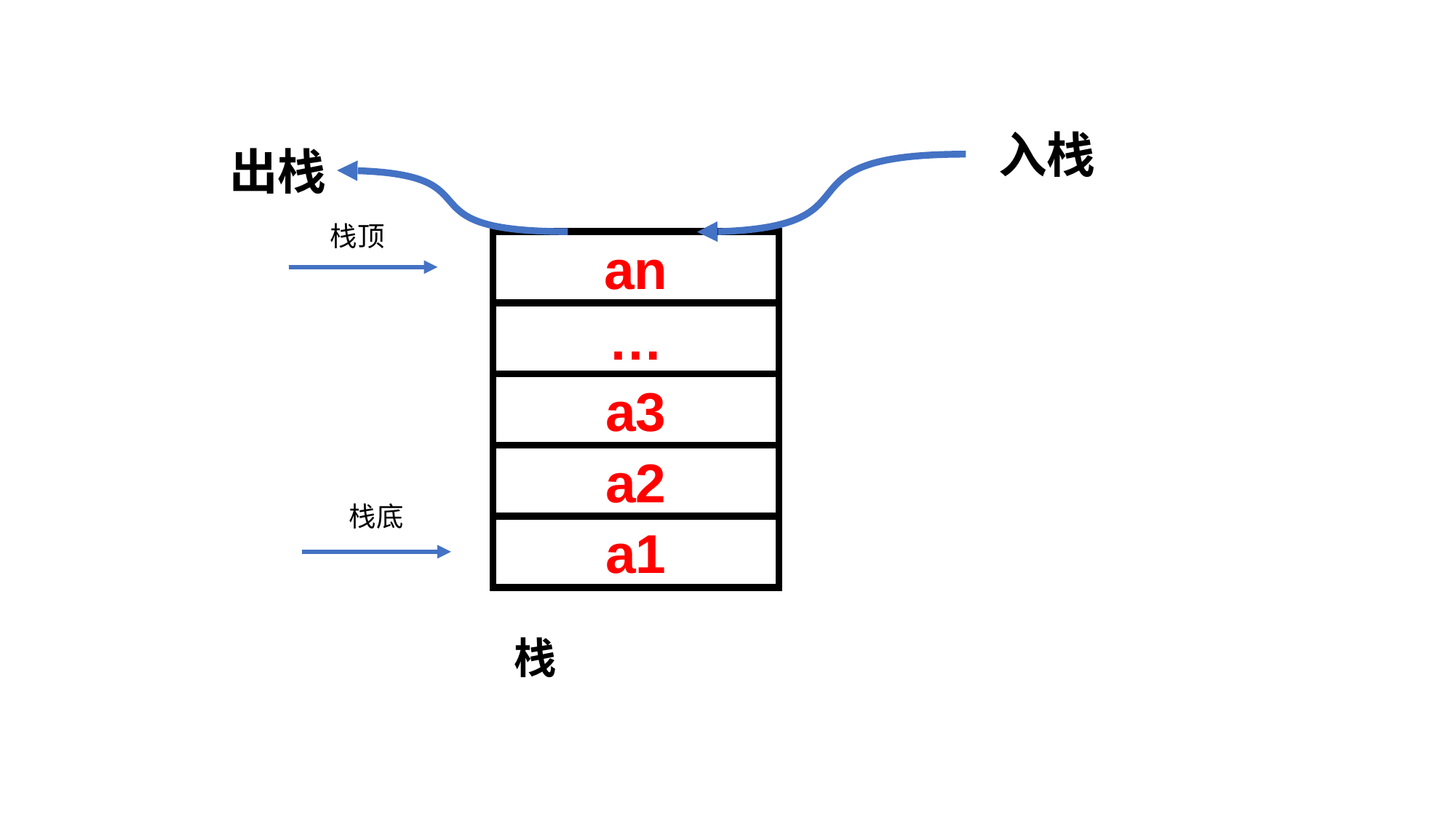

入栈
出栈
栈顶
an
…
a3
a2
栈底
a1
栈